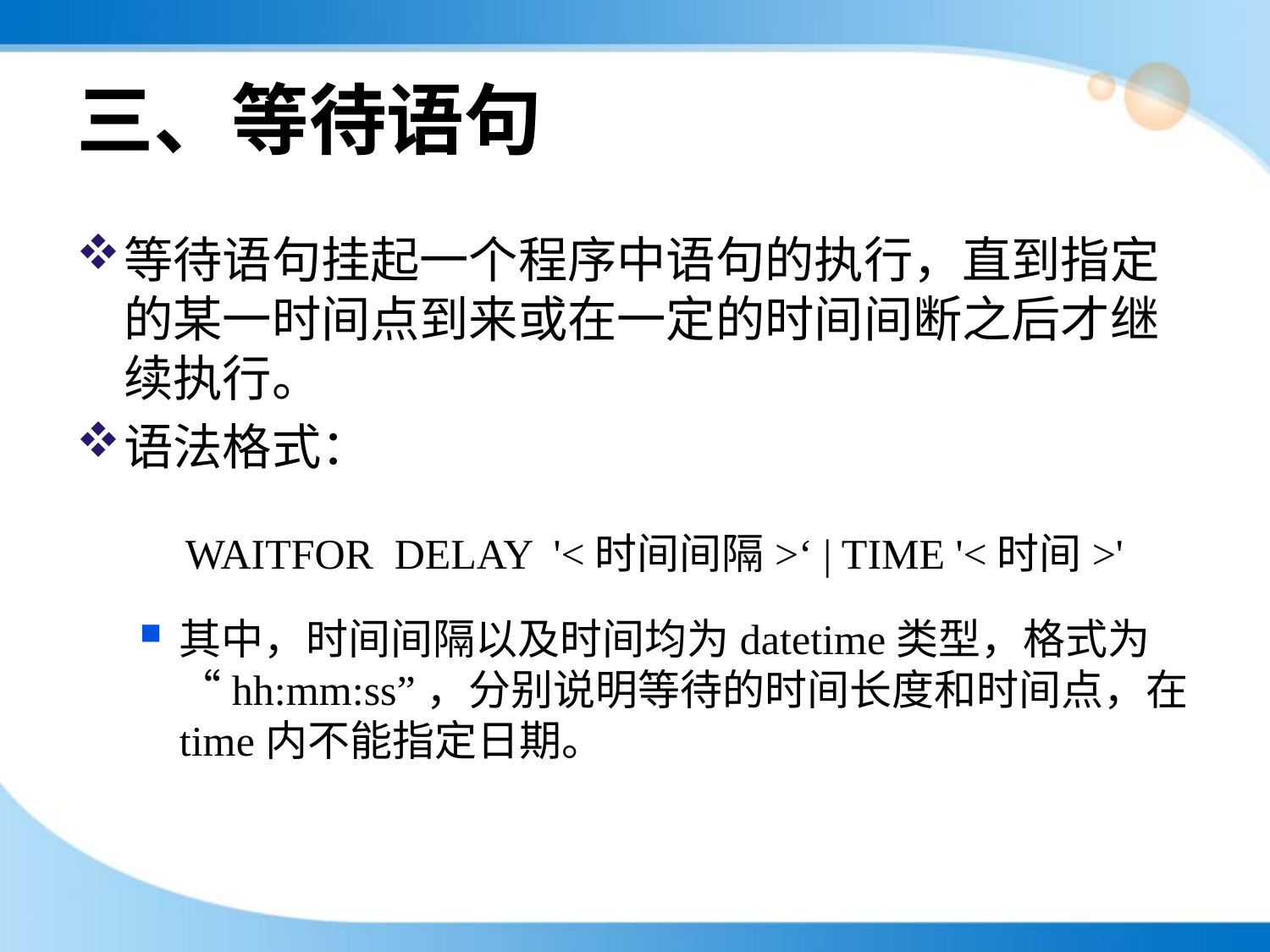

# 三、等待语句
等待语句挂起一个程序中语句的执行，直到指定的某一时间点到来或在一定的时间间断之后才继续执行。
语法格式：

其中，时间间隔以及时间均为datetime类型，格式为“hh:mm:ss”，分别说明等待的时间长度和时间点，在time内不能指定日期。

WAITFOR  DELAY  '<时间间隔>‘ | TIME '<时间>'